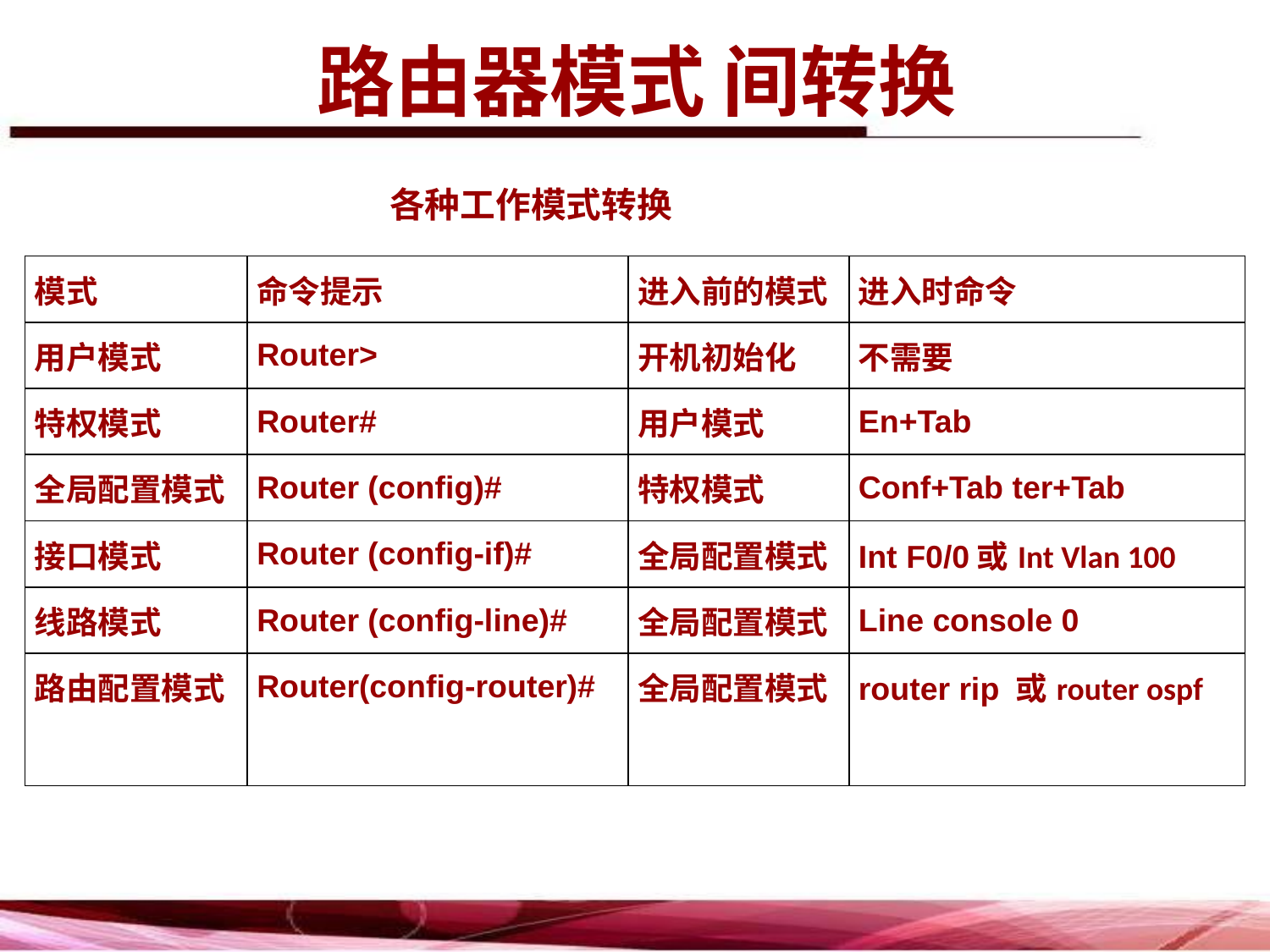

# 路由器模式 间转换
各种工作模式转换
| 模式 | 命令提示 | 进入前的模式 | 进入时命令 |
| --- | --- | --- | --- |
| 用户模式 | Router> | 开机初始化 | 不需要 |
| 特权模式 | Router# | 用户模式 | En+Tab |
| 全局配置模式 | Router (config)# | 特权模式 | Conf+Tab ter+Tab |
| 接口模式 | Router (config-if)# | 全局配置模式 | Int F0/0或Int Vlan 100 |
| 线路模式 | Router (config-line)# | 全局配置模式 | Line console 0 |
| 路由配置模式 | Router(config-router)# | 全局配置模式 | router rip 或router ospf |
|  |  |  |  |